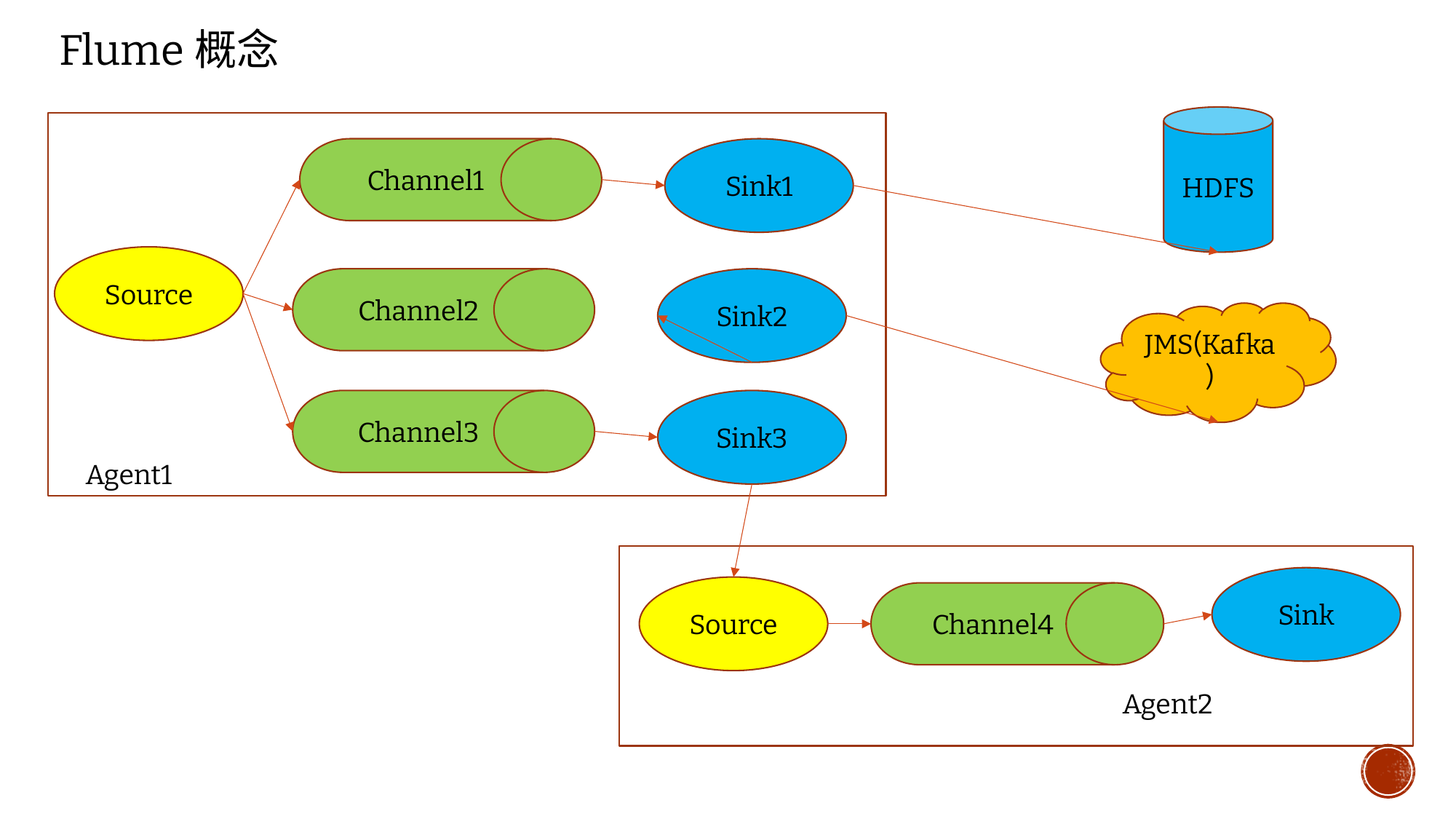

Flume概念
HDFS

Channel1
Sink1
Source
Channel2
Sink2
JMS(Kafka)
Channel3
Sink3
Agent1

Sink
Source
Channel4
Agent2